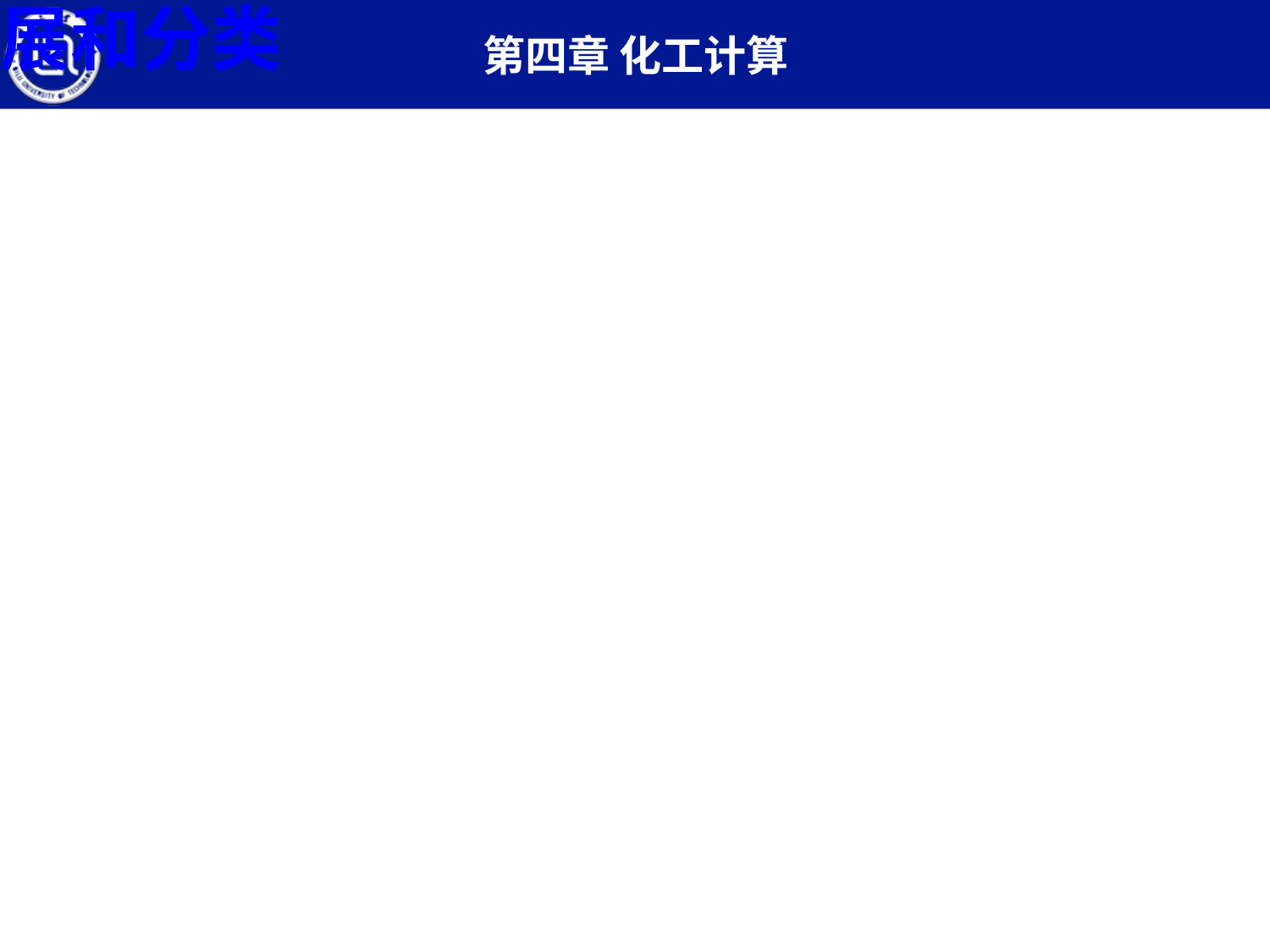

# 基团法发展和分类
早期的基团法很简单，基团划分“粗糙”，所划基团很少。
20世纪中叶，用基团法估算标准生产焓及临界性质时，划分的基团较多较细。
早期的基团法中，不考虑各种基团间的交互作用。从20世纪40年代起，开始修正临近基团的影响。
基团法从估算固定温度点开始，经过发展，目前基团法已经提出了温度关联式，用于各种温度下。
开始基团法仅用于纯物质的物性估算，目前已用于汽液平衡估算，并用于多种相平衡估算中，成为唯一的估算相平衡的方法。